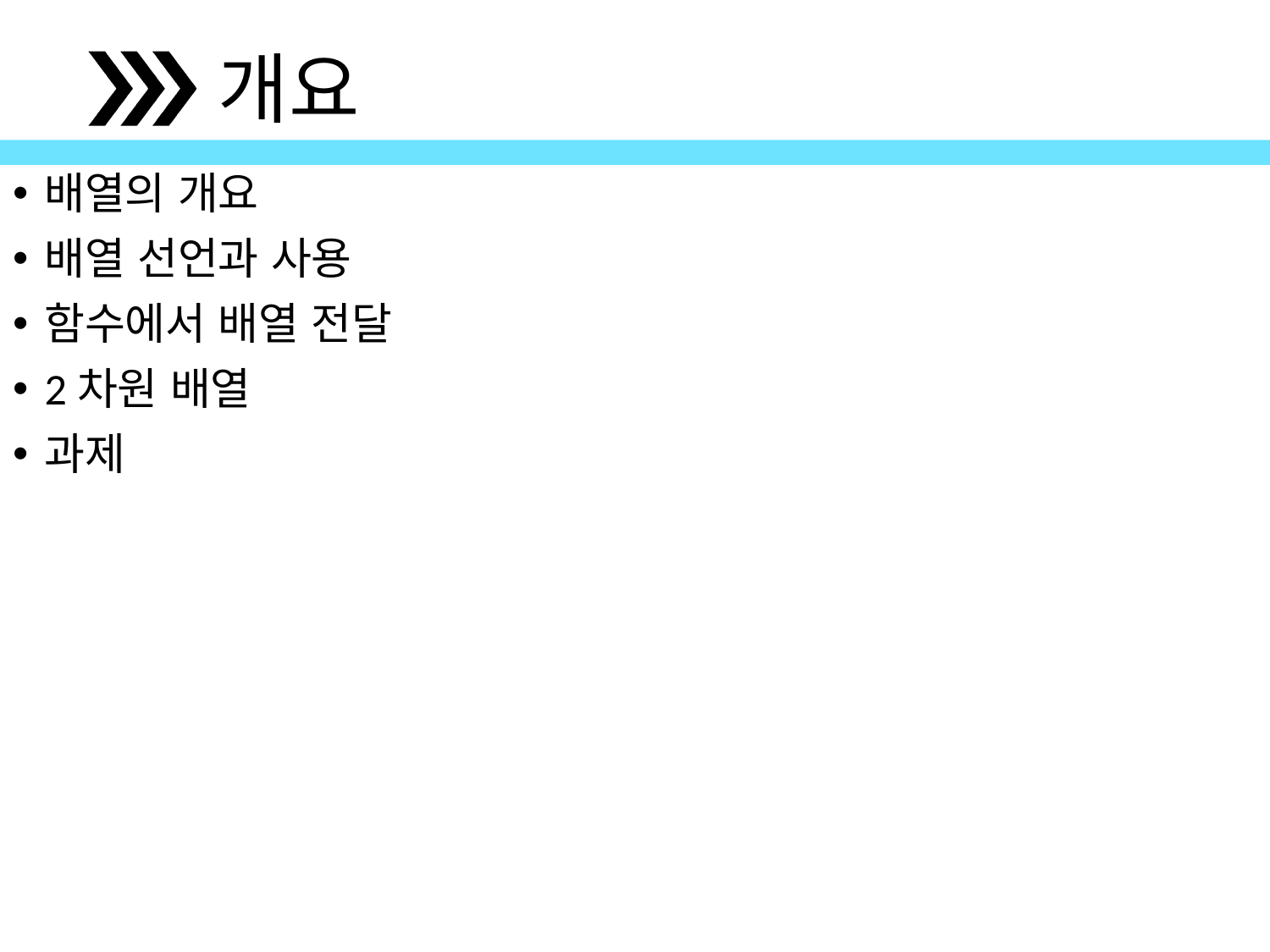

# 개요
배열의 개요
배열 선언과 사용
함수에서 배열 전달
2차원 배열
과제